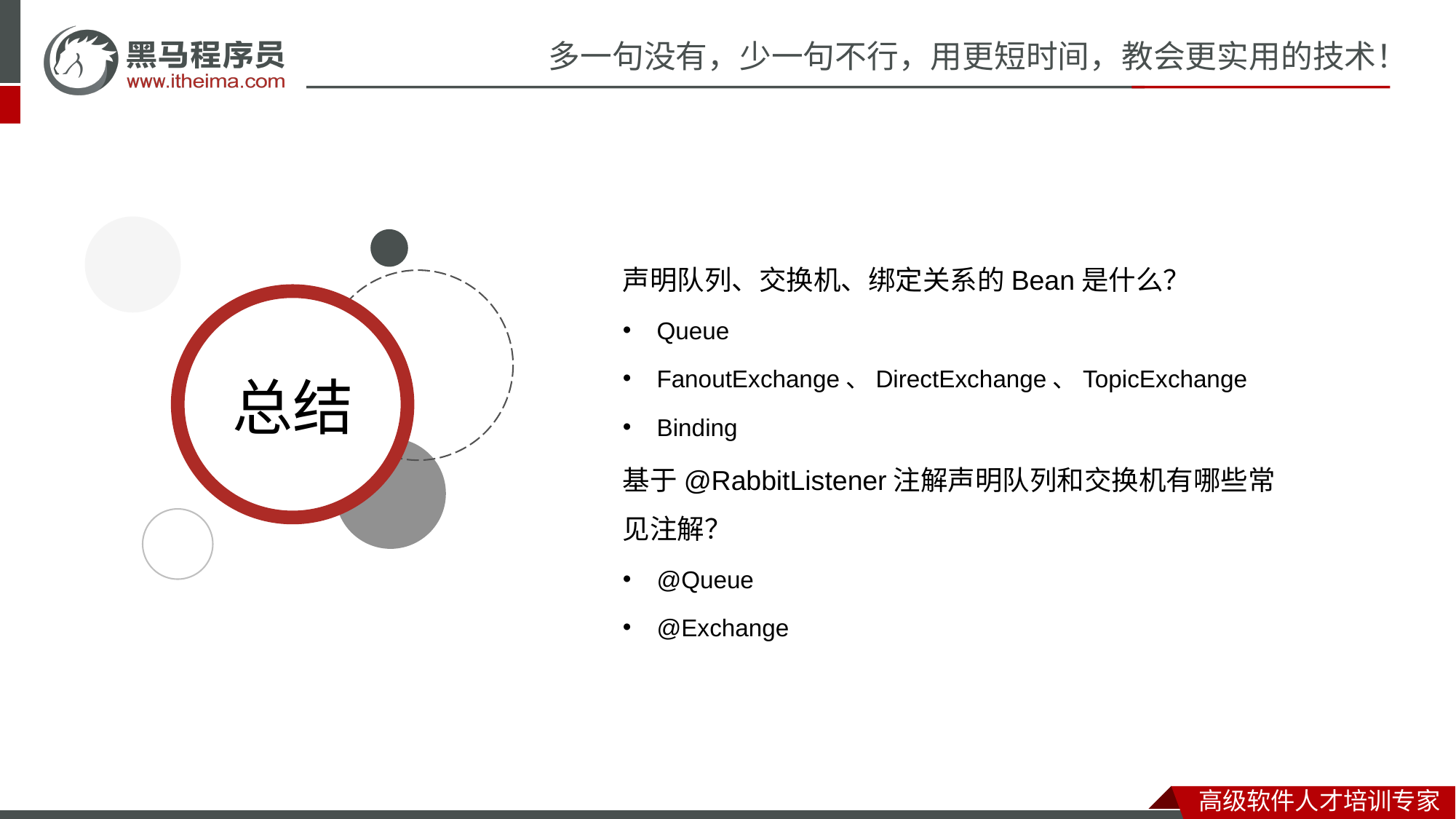

声明队列、交换机、绑定关系的Bean是什么？
Queue
FanoutExchange、DirectExchange、TopicExchange
Binding
基于@RabbitListener注解声明队列和交换机有哪些常见注解？
@Queue
@Exchange